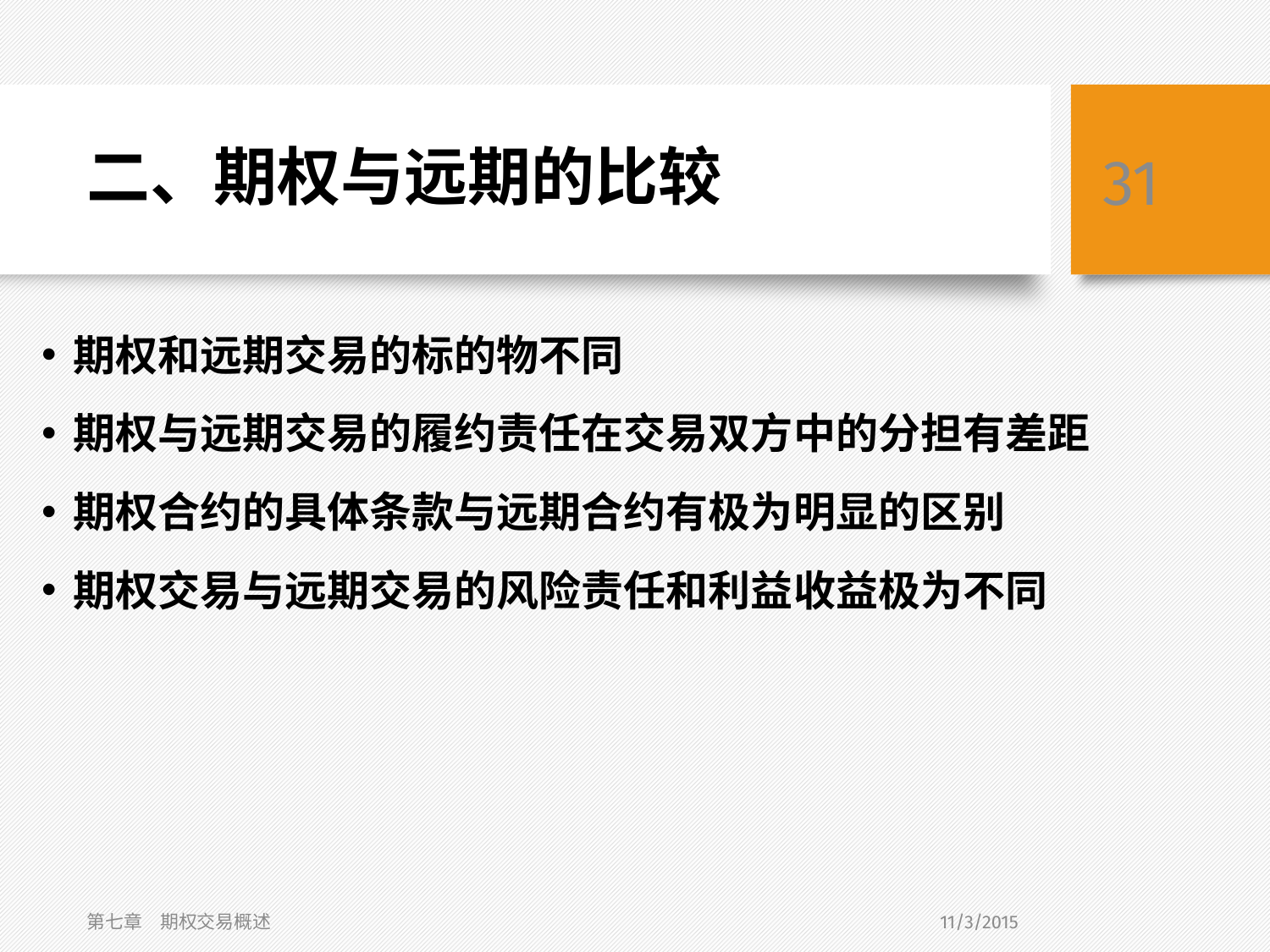

# 二、期权与远期的比较
31
期权和远期交易的标的物不同
期权与远期交易的履约责任在交易双方中的分担有差距
期权合约的具体条款与远期合约有极为明显的区别
期权交易与远期交易的风险责任和利益收益极为不同
11/3/2015
第七章　期权交易概述